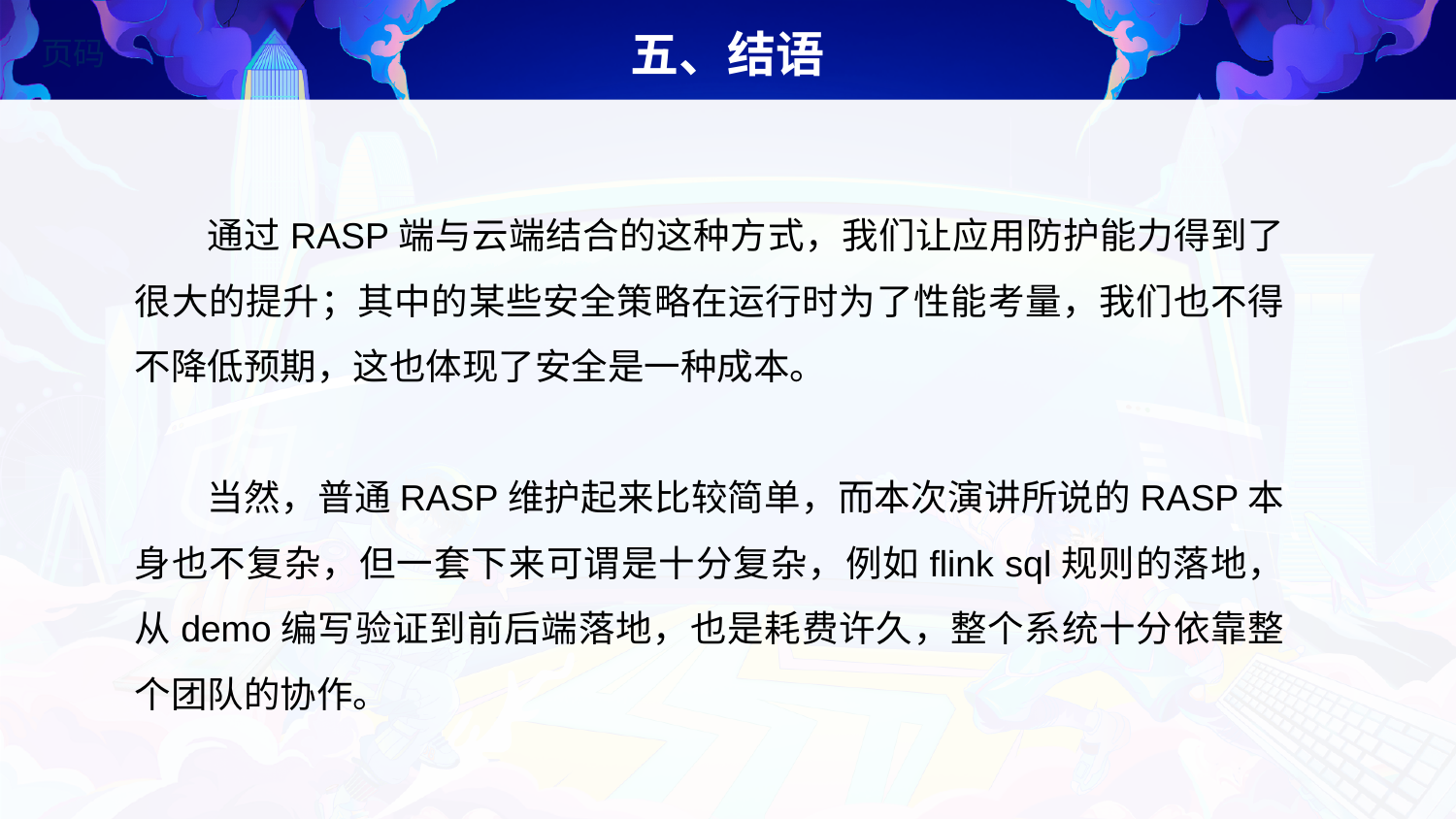

五、结语
页码
通过RASP端与云端结合的这种方式，我们让应用防护能力得到了很大的提升；其中的某些安全策略在运行时为了性能考量，我们也不得不降低预期，这也体现了安全是一种成本。

当然，普通RASP维护起来比较简单，而本次演讲所说的RASP本身也不复杂，但一套下来可谓是十分复杂，例如flink sql规则的落地，从demo编写验证到前后端落地，也是耗费许久，整个系统十分依靠整个团队的协作。